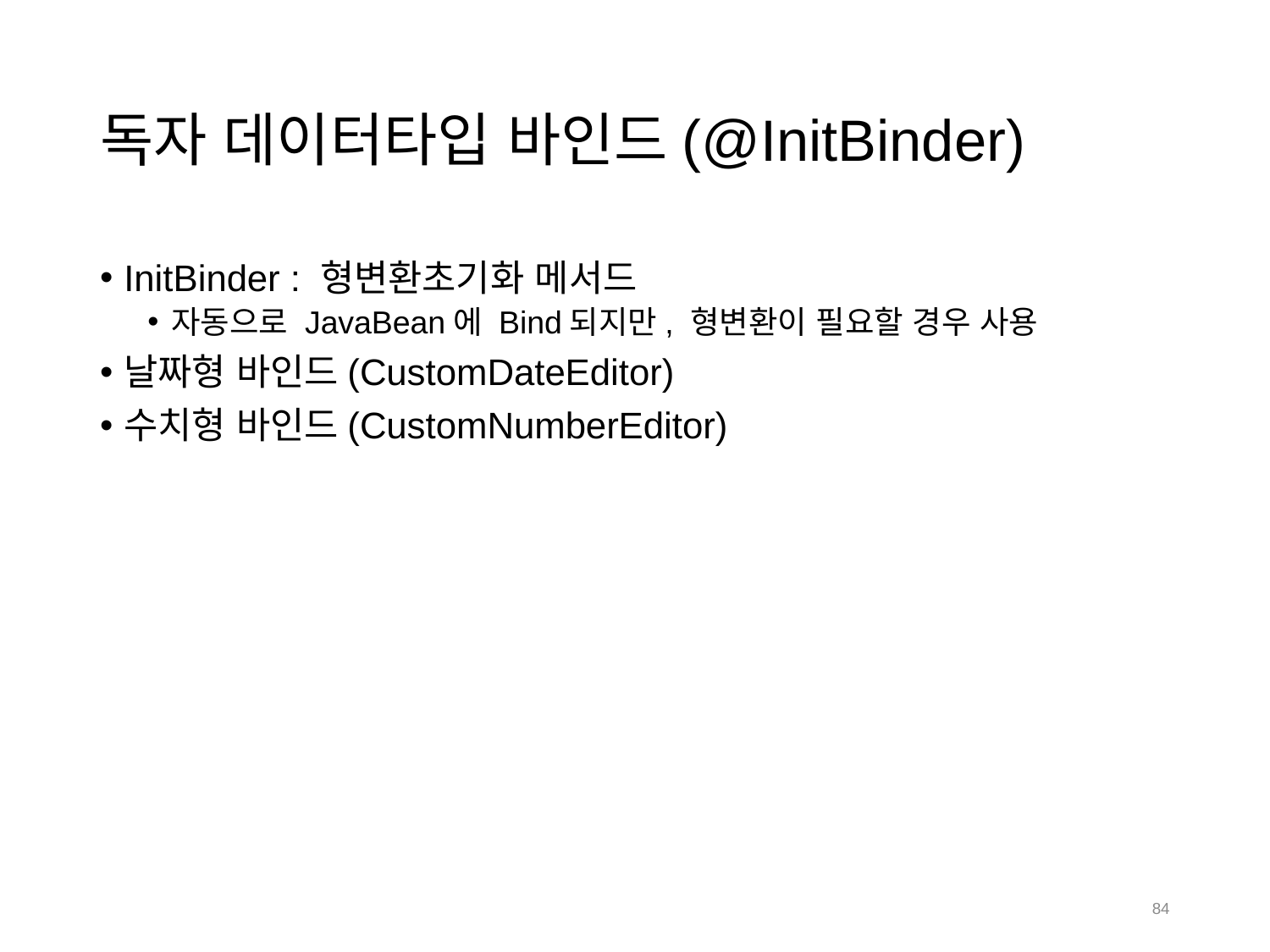

# 독자 데이터타입 바인드(@InitBinder)
InitBinder : 형변환초기화 메서드
자동으로 JavaBean에 Bind되지만, 형변환이 필요할 경우 사용
날짜형 바인드(CustomDateEditor)
수치형 바인드(CustomNumberEditor)
84